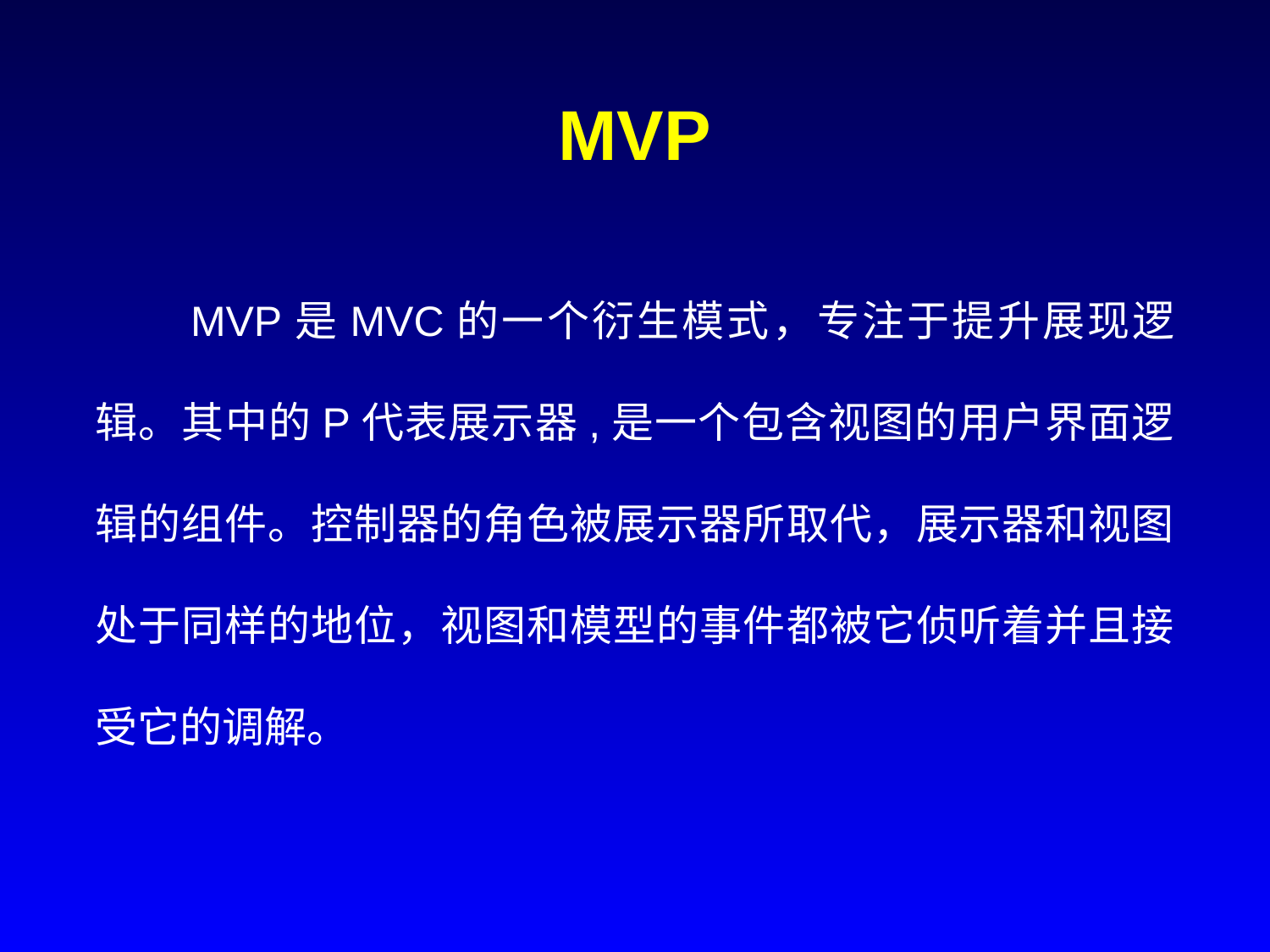

MVP
MVP是MVC的一个衍生模式，专注于提升展现逻辑。其中的P代表展示器,是一个包含视图的用户界面逻辑的组件。控制器的角色被展示器所取代，展示器和视图处于同样的地位，视图和模型的事件都被它侦听着并且接受它的调解。